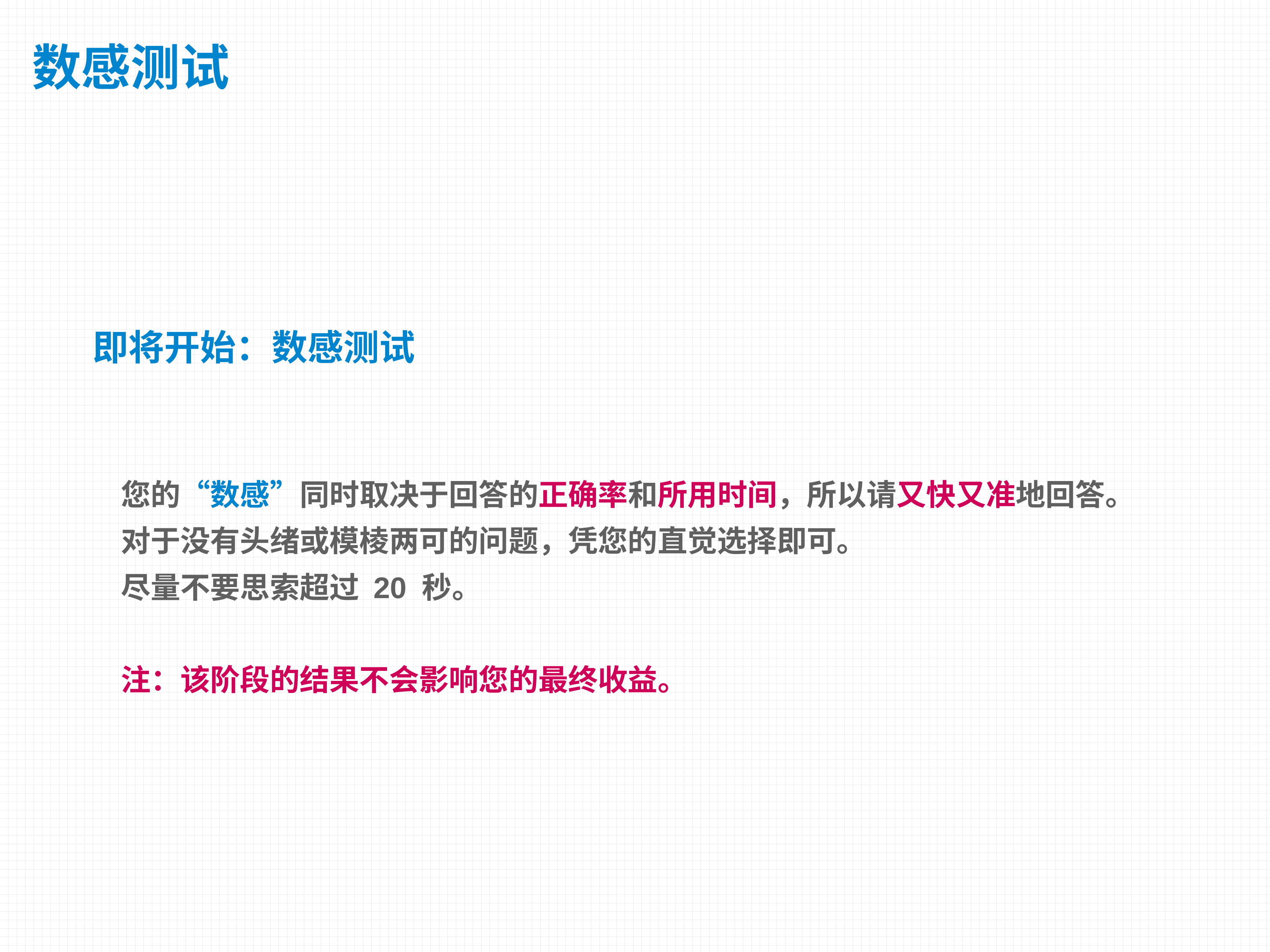

# 数感测试
即将开始：数感测试

您的“数感”同时取决于回答的正确率和所用时间，所以请又快又准地回答。
对于没有头绪或模棱两可的问题，凭您的直觉选择即可。
尽量不要思索超过 20 秒。

注：该阶段的结果不会影响您的最终收益。